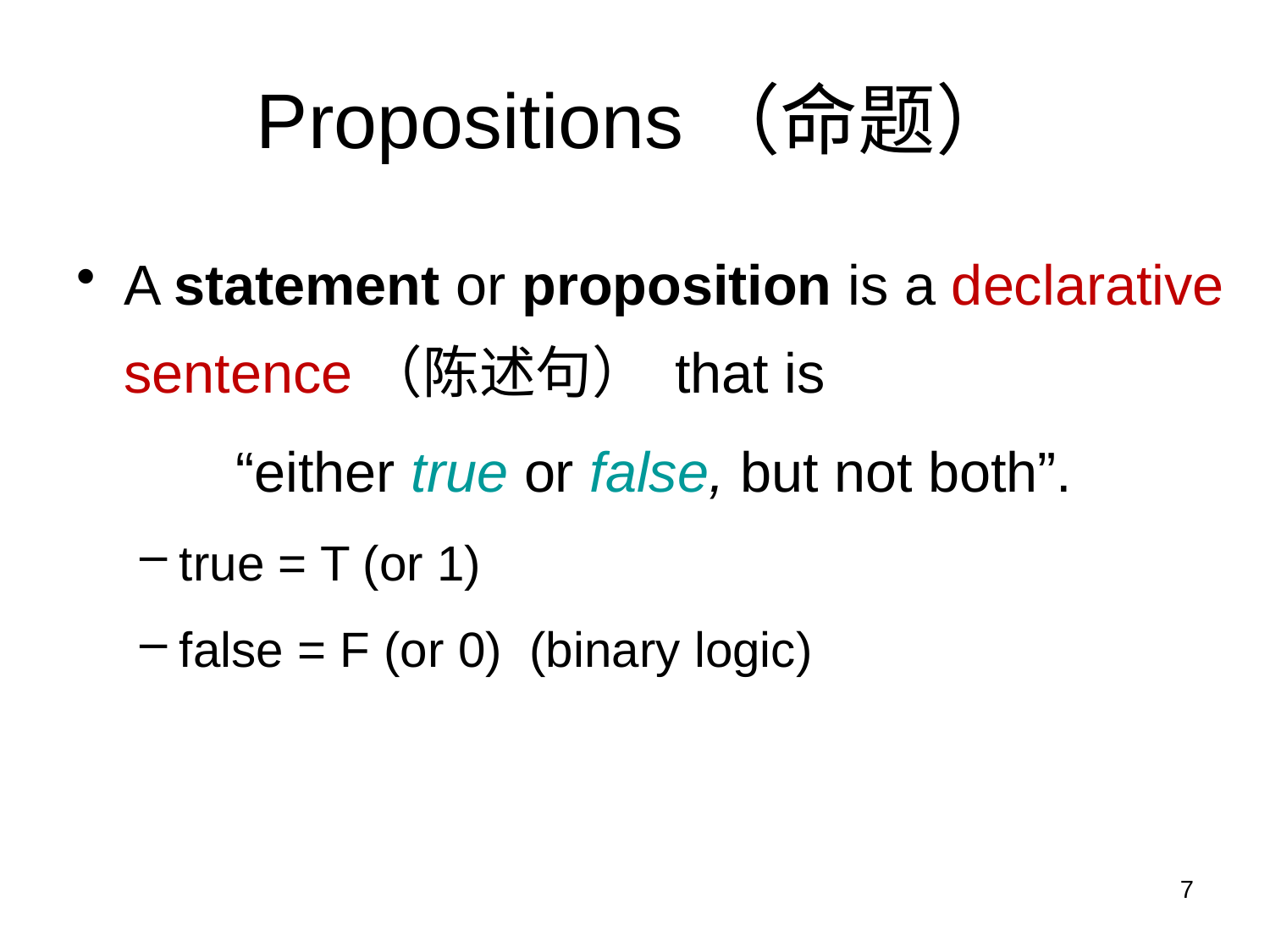

# Propositions（命题）
A statement or proposition is a declarative sentence（陈述句） that is
“either true or false, but not both”.
true = T (or 1)
false = F (or 0)  (binary logic)

7